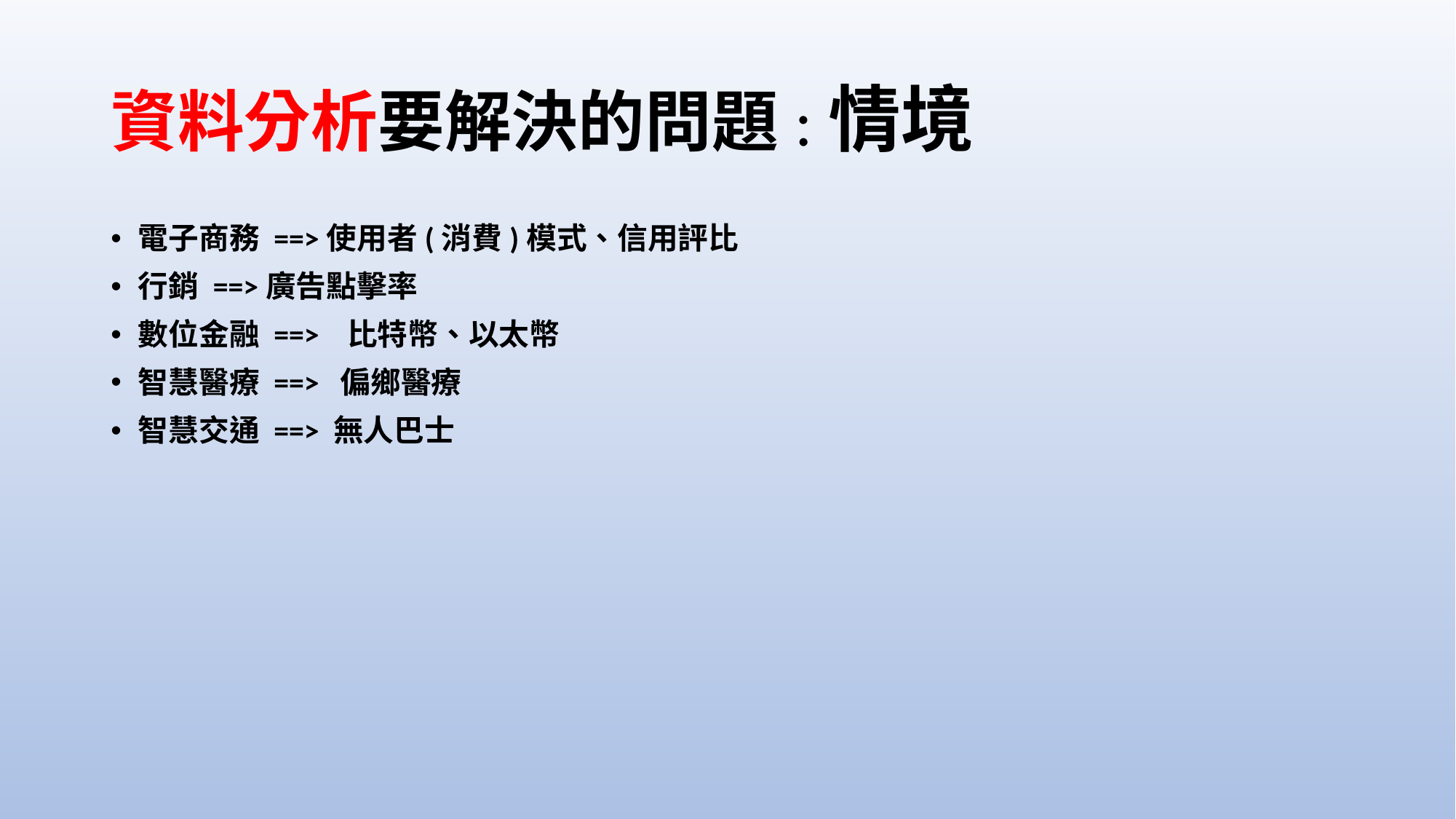

# 資料分析要解決的問題:情境
電子商務 ==>使用者(消費)模式、信用評比
行銷 ==>廣告點擊率
數位金融 ==>   比特幣、以太幣
智慧醫療 ==>  偏鄉醫療
智慧交通 ==> 無人巴士